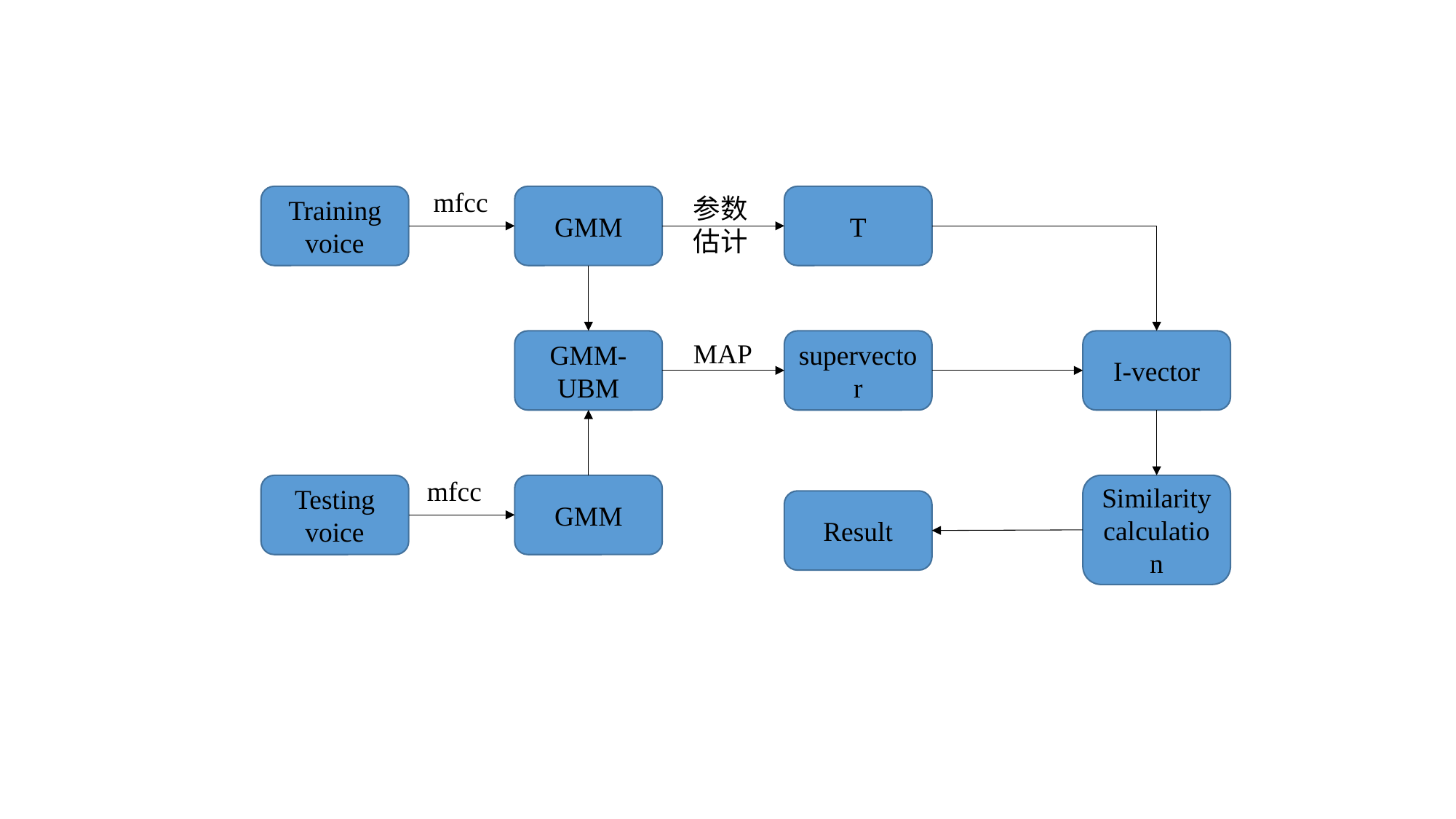

mfcc
Training voice
GMM
参数估计
T
GMM-UBM
MAP
supervector
I-vector
mfcc
Testing voice
GMM
Similarity calculation
Result